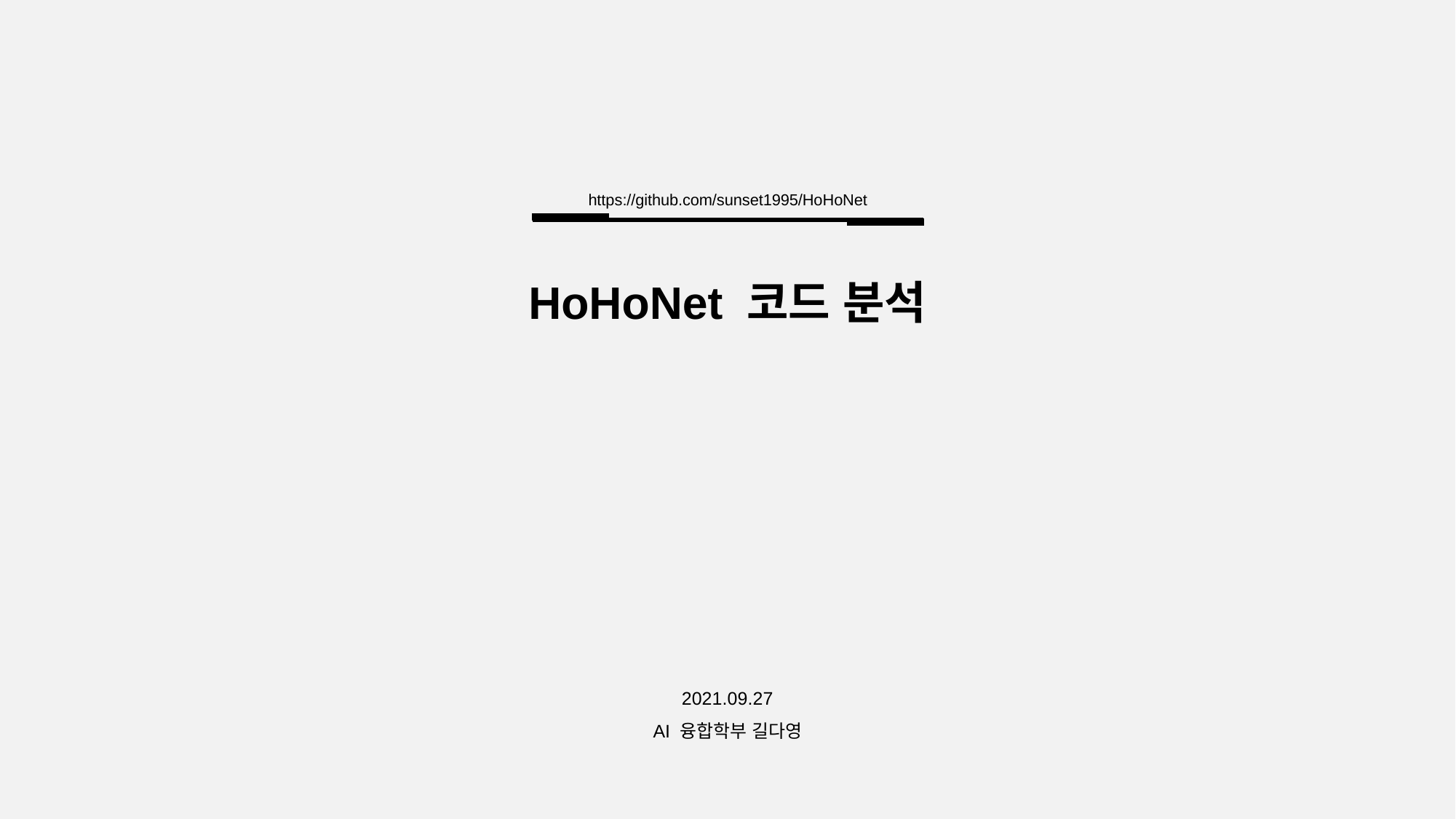

https://github.com/sunset1995/HoHoNet

HoHoNet 코드 분석
2021.09.27
AI 융합학부 길다영